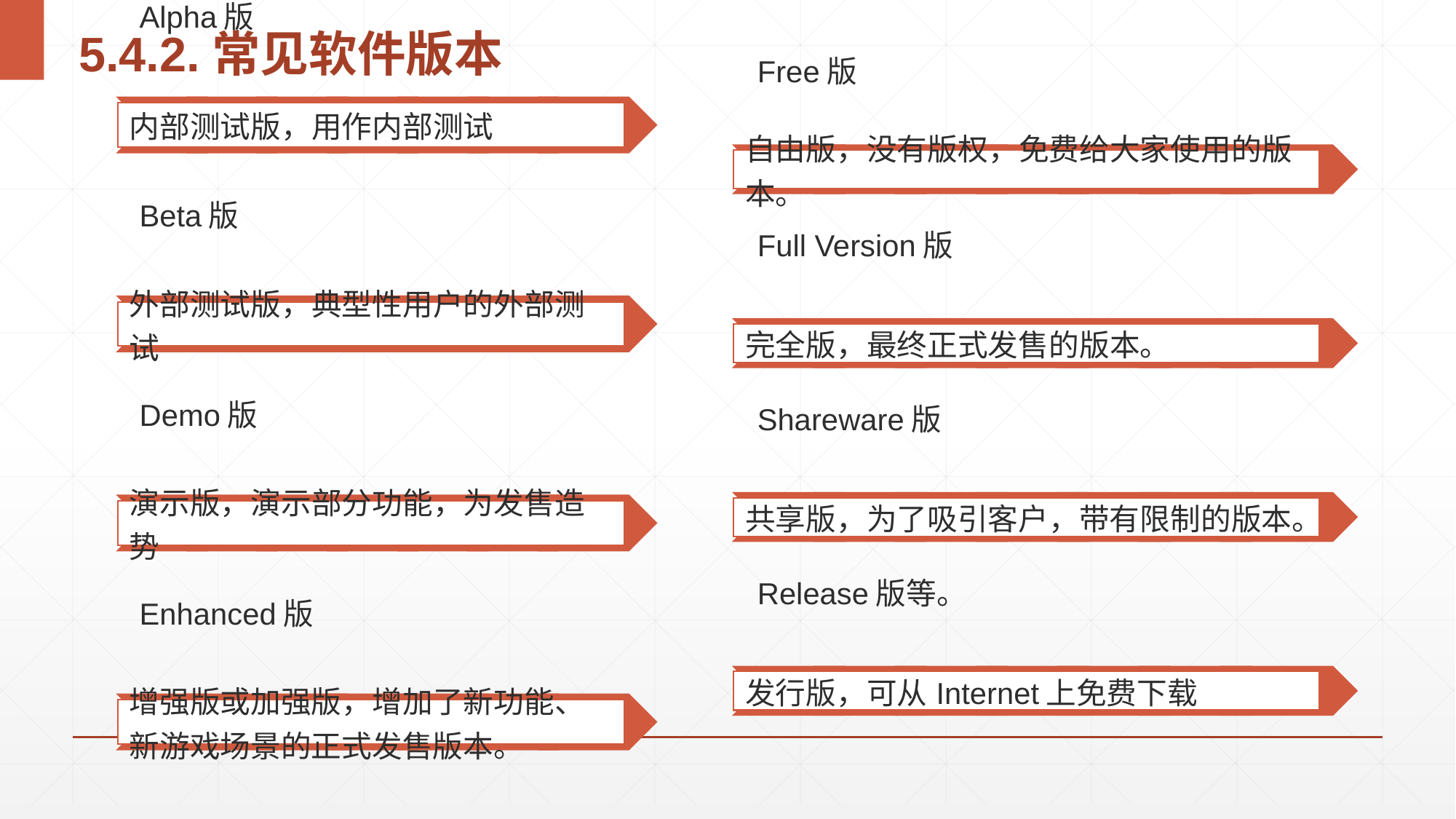

# 5.4.2.常见软件版本
Alpha版
内部测试版，用作内部测试
Beta版
外部测试版，典型性用户的外部测试
Demo版
演示版，演示部分功能，为发售造势
Enhanced版
增强版或加强版，增加了新功能、新游戏场景的正式发售版本。
Free版
自由版，没有版权，免费给大家使用的版本。
Full Version版
完全版，最终正式发售的版本。
Shareware版
共享版，为了吸引客户，带有限制的版本。
Release版等。
发行版，可从Internet上免费下载